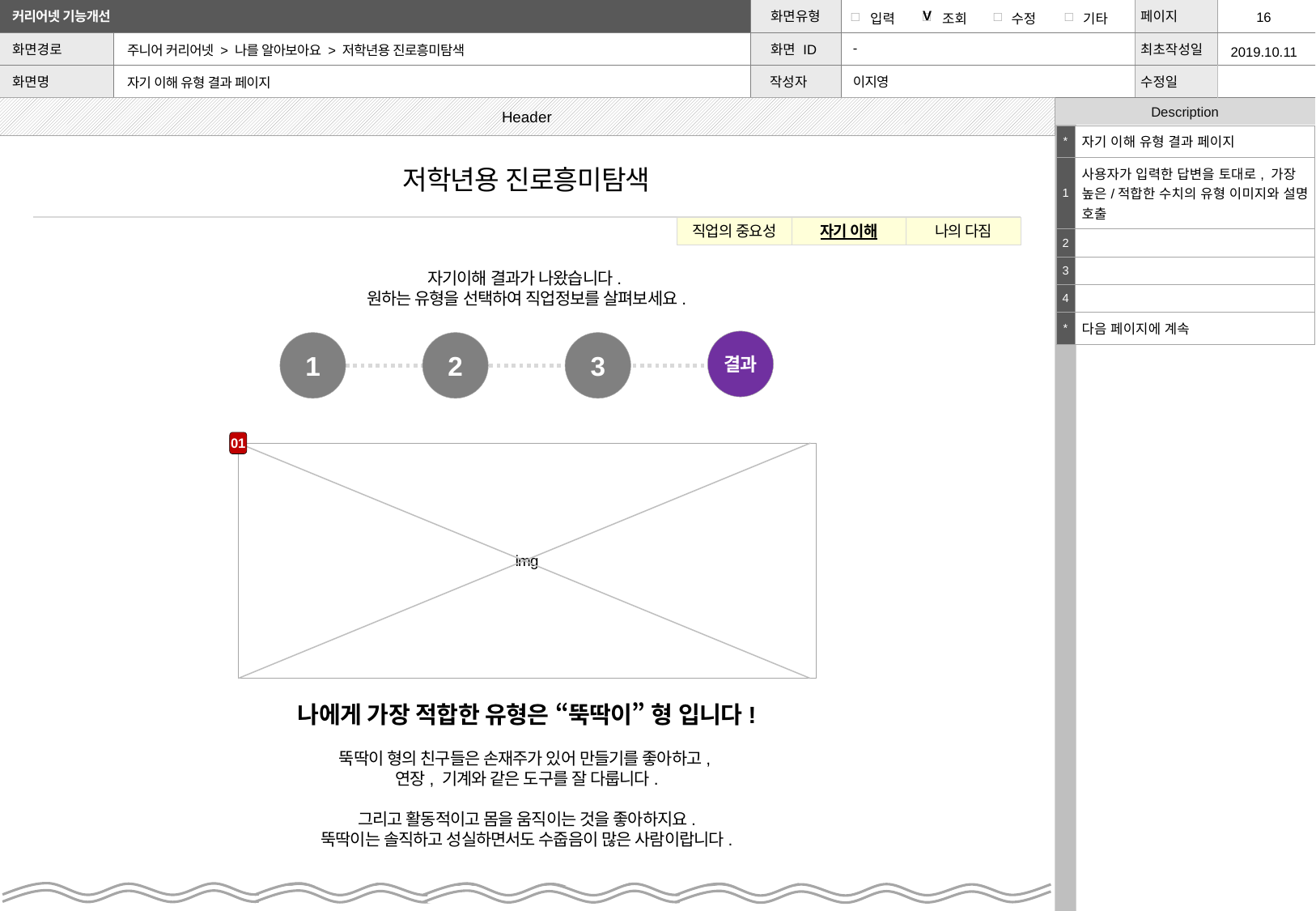

|  |  | V |  |  |  |  |  |
| --- | --- | --- | --- | --- | --- | --- | --- |
2019.10.11
주니어 커리어넷 > 나를 알아보아요 > 저학년용 진로흥미탐색
-
이지영
자기 이해 유형 결과 페이지

Header
| \* | 자기 이해 유형 결과 페이지 |
| --- | --- |
| 1 | 사용자가 입력한 답변을 토대로, 가장 높은/적합한 수치의 유형 이미지와 설명 호출 |
| 2 |  |
| 3 |  |
| 4 |  |
| \* | 다음 페이지에 계속 |
저학년용 진로흥미탐색
직업의 중요성
자기 이해
나의 다짐
자기이해 결과가 나왔습니다.
원하는 유형을 선택하여 직업정보를 살펴보세요.
결과
1
2
3
01
img
나에게 가장 적합한 유형은 “뚝딱이” 형 입니다!

뚝딱이 형의 친구들은 손재주가 있어 만들기를 좋아하고,
연장, 기계와 같은 도구를 잘 다룹니다.

그리고 활동적이고 몸을 움직이는 것을 좋아하지요.
뚝딱이는 솔직하고 성실하면서도 수줍음이 많은 사람이랍니다.